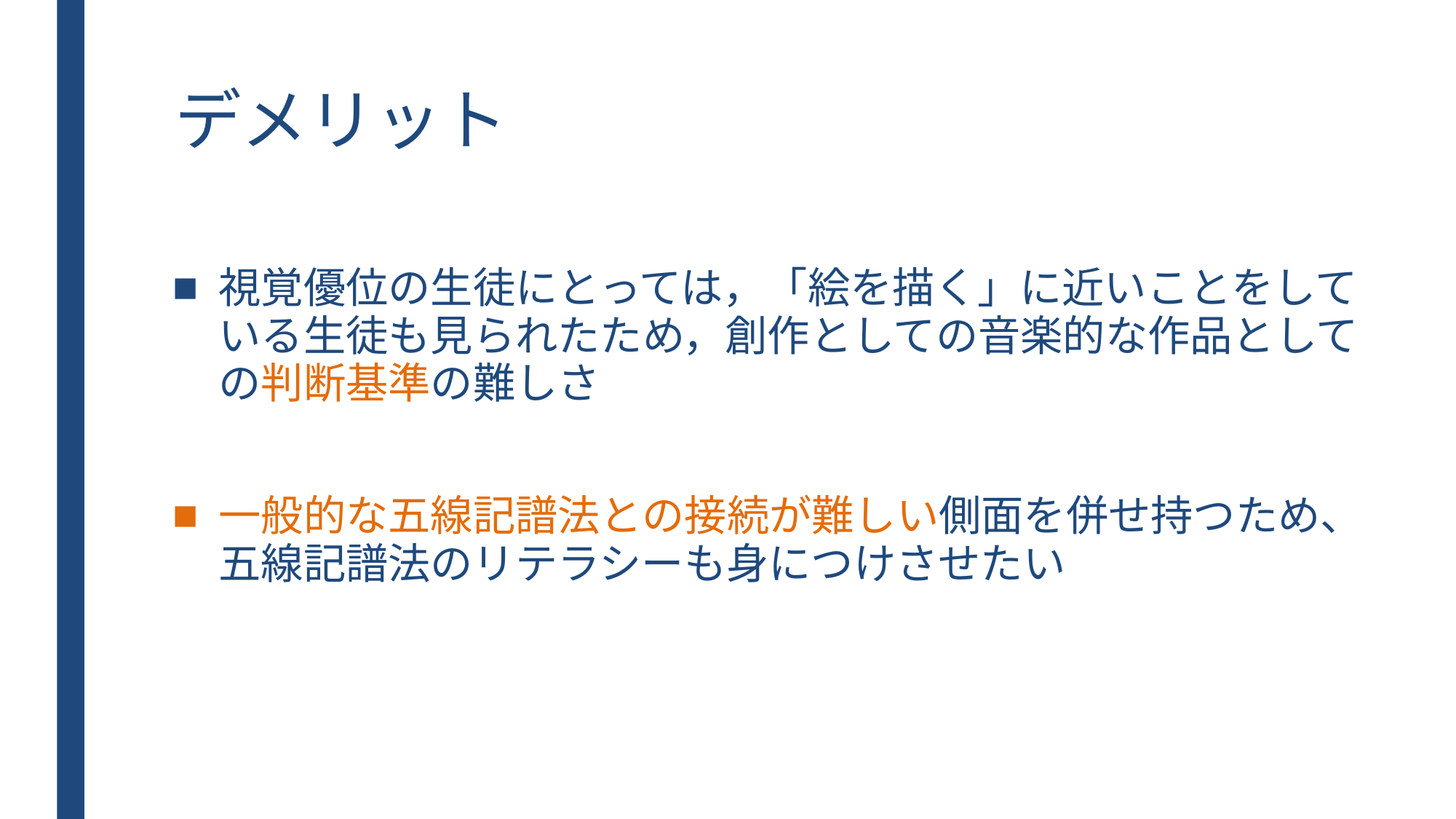

# デメリット
視覚優位の生徒にとっては，「絵を描く」に近いことをしている生徒も見られたため，創作としての音楽的な作品としての判断基準の難しさ

一般的な五線記譜法との接続が難しい側面を併せ持つため、五線記譜法のリテラシーも身につけさせたい